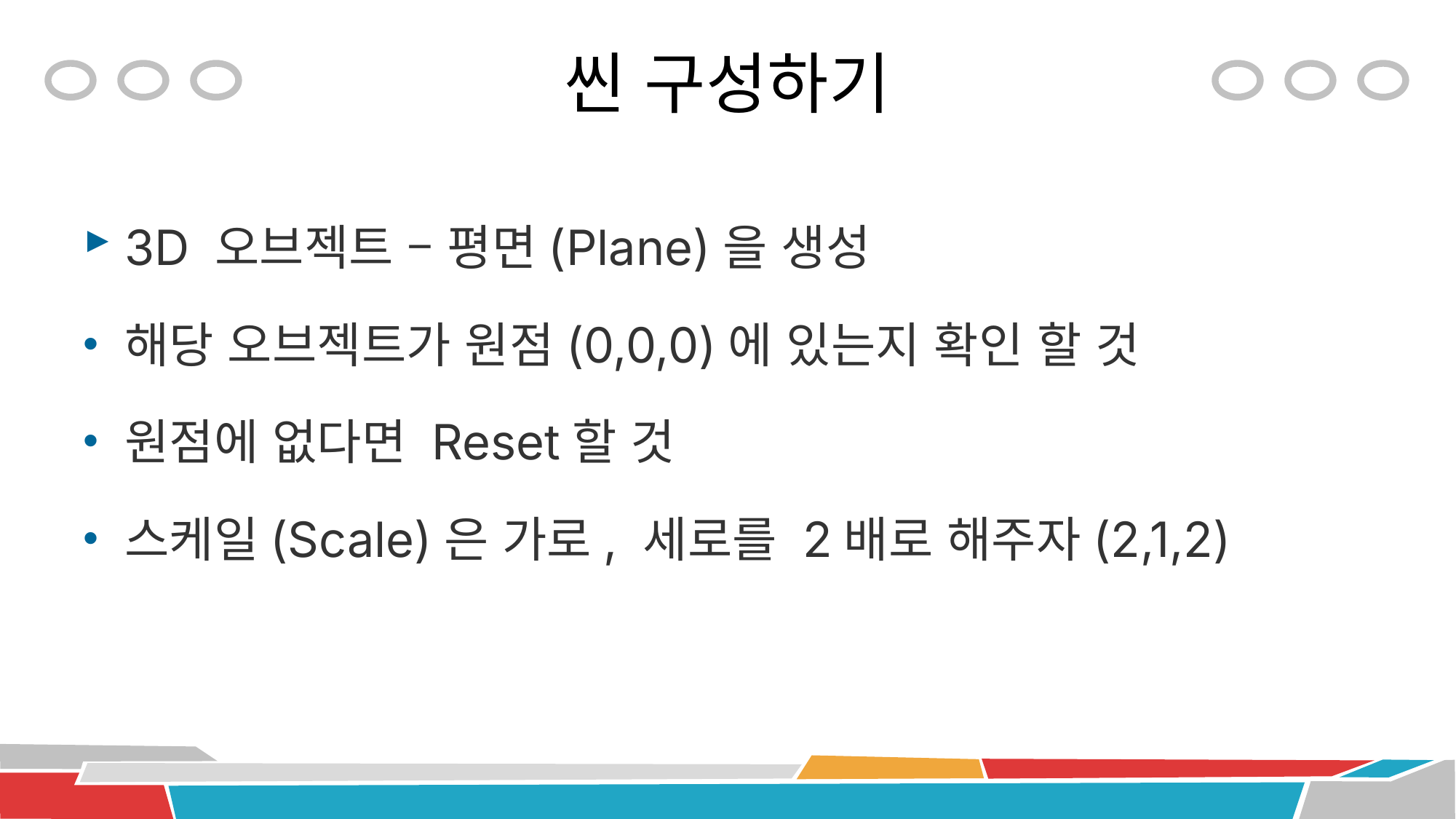

# 씬 구성하기
3D 오브젝트 – 평면(Plane)을 생성
해당 오브젝트가 원점(0,0,0)에 있는지 확인 할 것
원점에 없다면 Reset할 것
스케일(Scale)은 가로, 세로를 2배로 해주자(2,1,2)